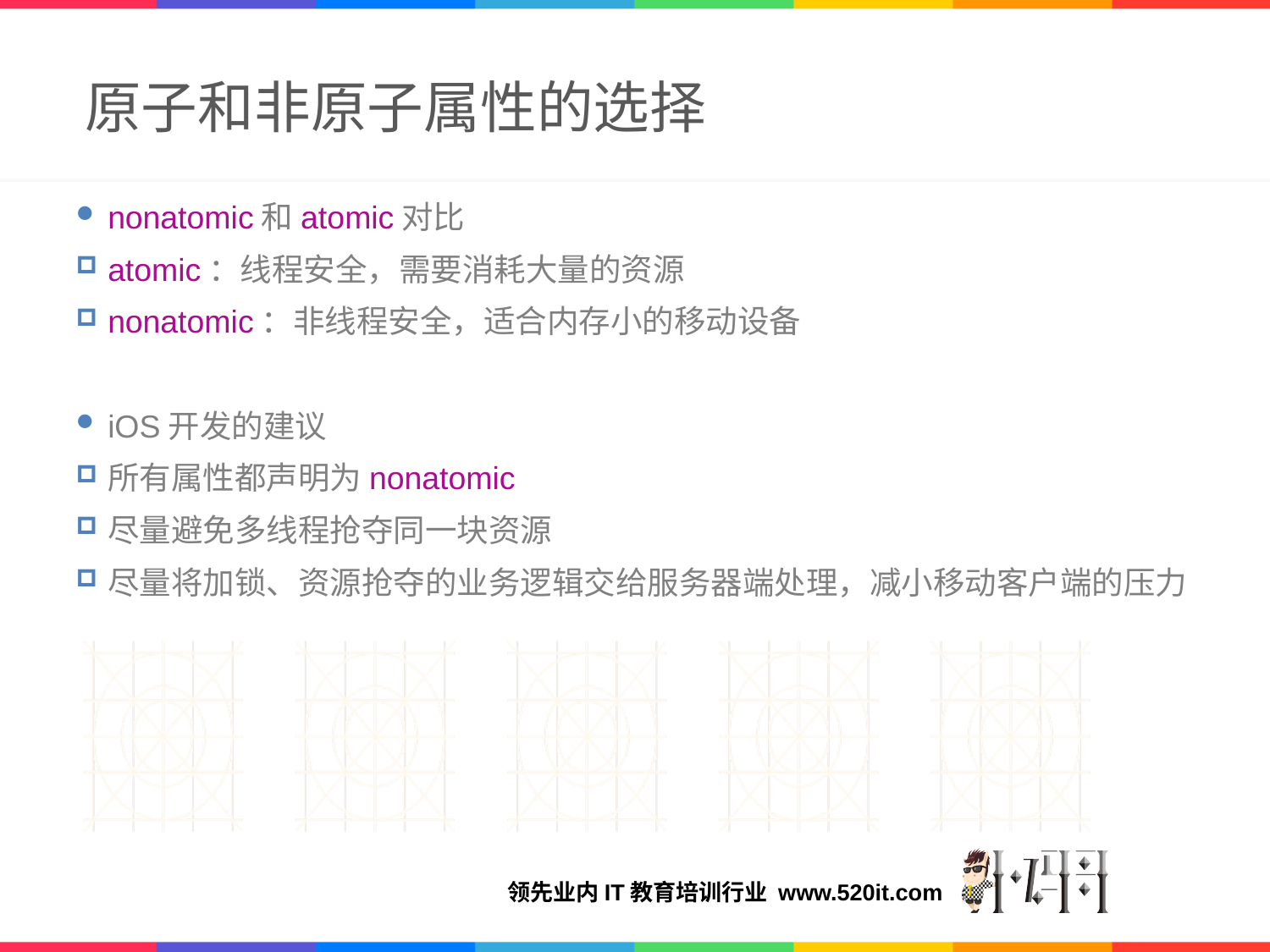

# 原子和非原子属性的选择
nonatomic和atomic对比
atomic：线程安全，需要消耗大量的资源
nonatomic：非线程安全，适合内存小的移动设备

iOS开发的建议
所有属性都声明为nonatomic
尽量避免多线程抢夺同一块资源
尽量将加锁、资源抢夺的业务逻辑交给服务器端处理，减小移动客户端的压力